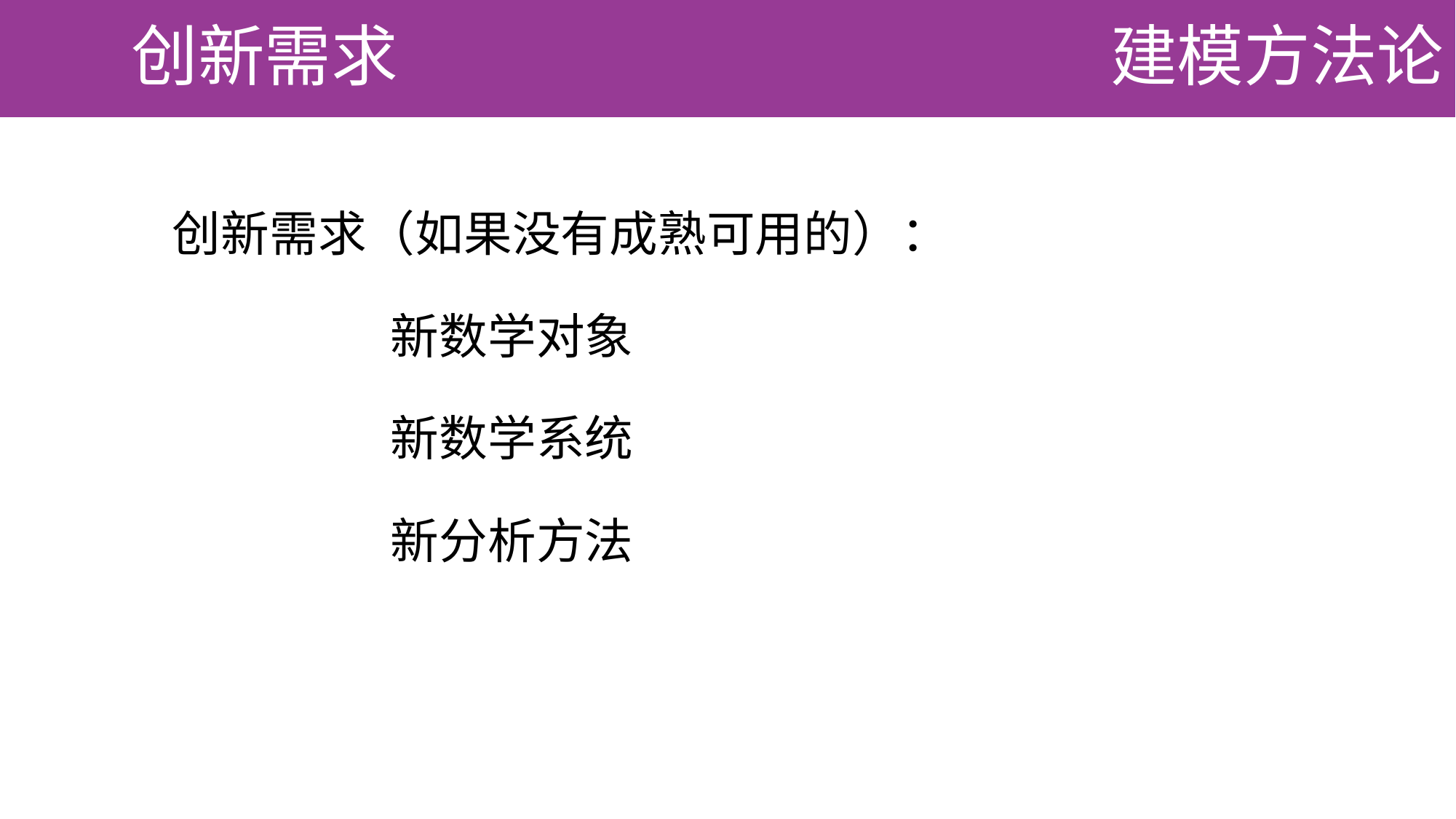

# 创新需求
建模方法论
创新需求（如果没有成熟可用的）：
		新数学对象
		新数学系统
		新分析方法